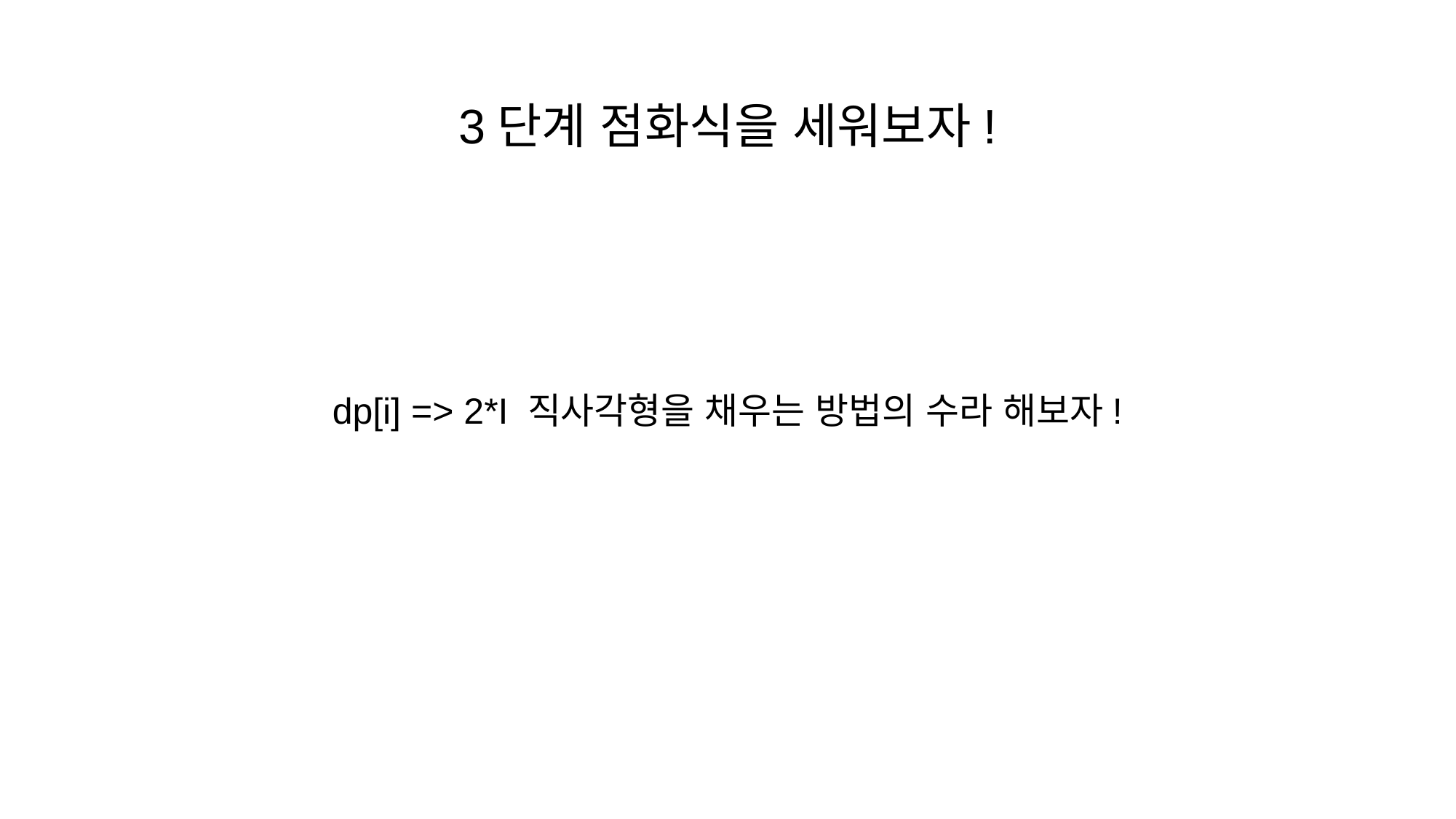

3단계 점화식을 세워보자!
dp[i] => 2*I 직사각형을 채우는 방법의 수라 해보자!